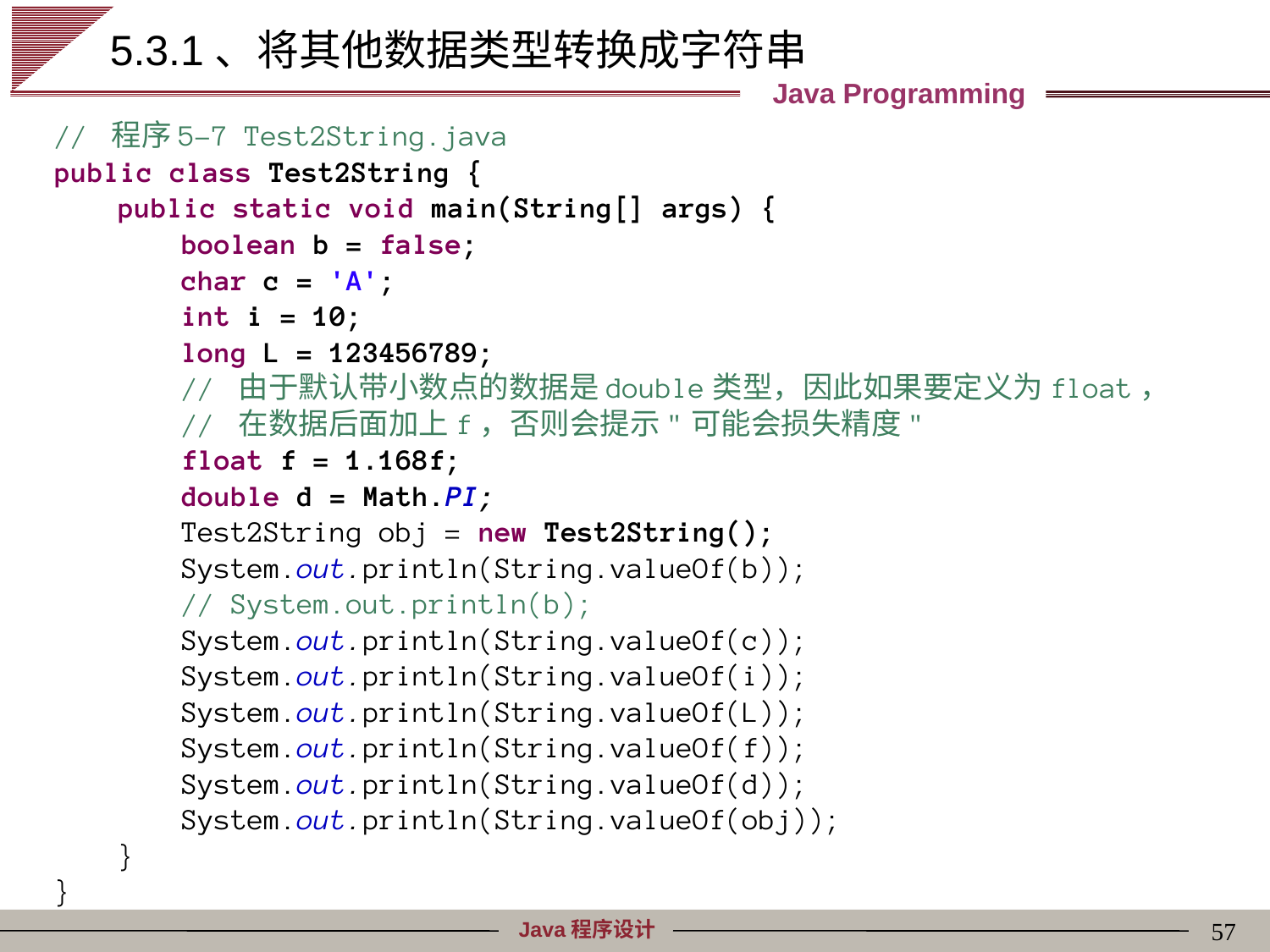

# 5.3.1、将其他数据类型转换成字符串
// 程序5-7 Test2String.java
public class Test2String {
public static void main(String[] args) {
boolean b = false;
char c = 'A';
int i = 10;
long L = 123456789;
// 由于默认带小数点的数据是double类型，因此如果要定义为float，
// 在数据后面加上f，否则会提示"可能会损失精度"
float f = 1.168f;
double d = Math.PI;
Test2String obj = new Test2String();
System.out.println(String.valueOf(b));
// System.out.println(b);
System.out.println(String.valueOf(c));
System.out.println(String.valueOf(i));
System.out.println(String.valueOf(L));
System.out.println(String.valueOf(f));
System.out.println(String.valueOf(d));
System.out.println(String.valueOf(obj));
}
}